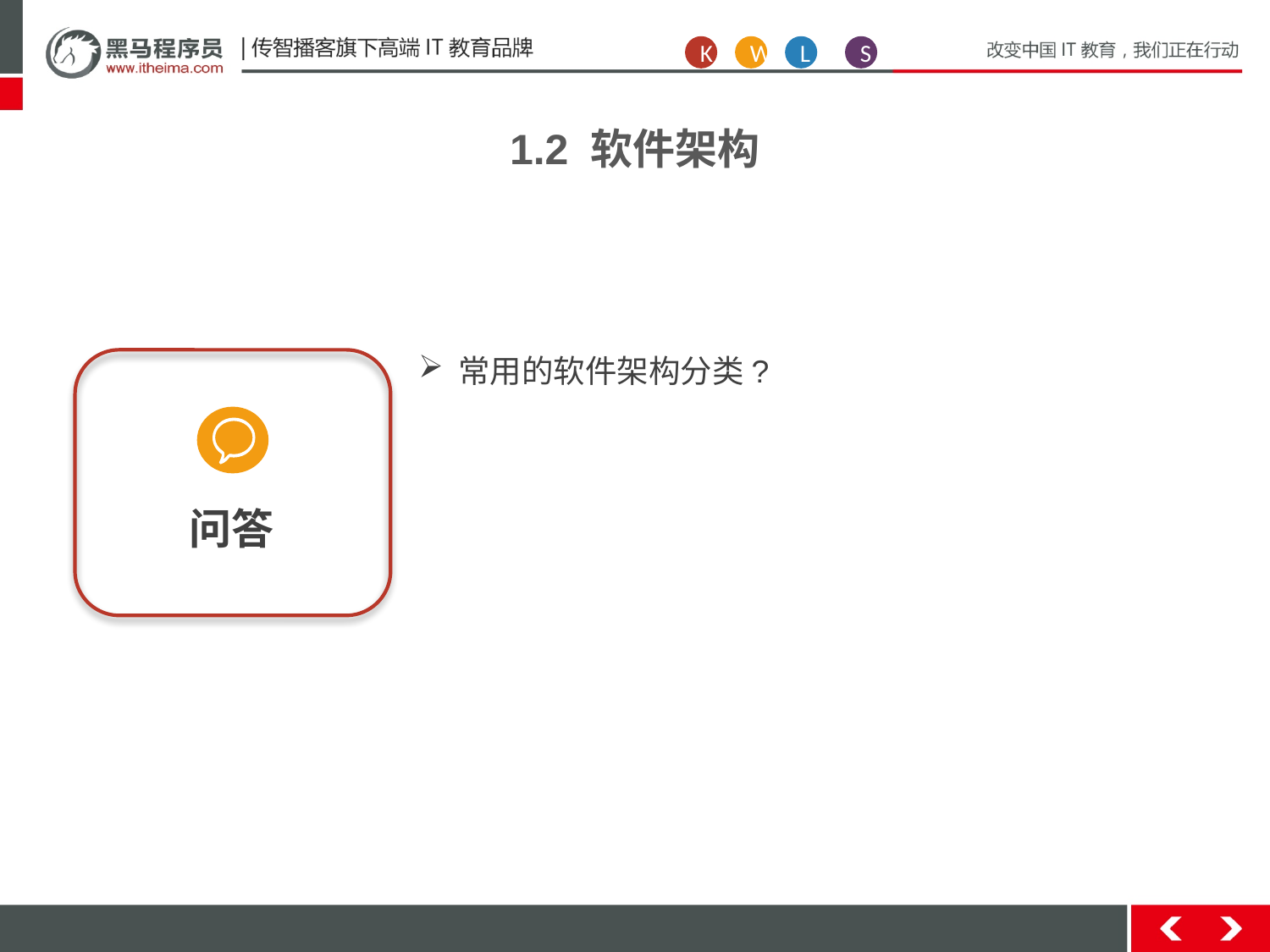

K
W
L
S
1.2 软件架构

常用的软件架构分类?

问答